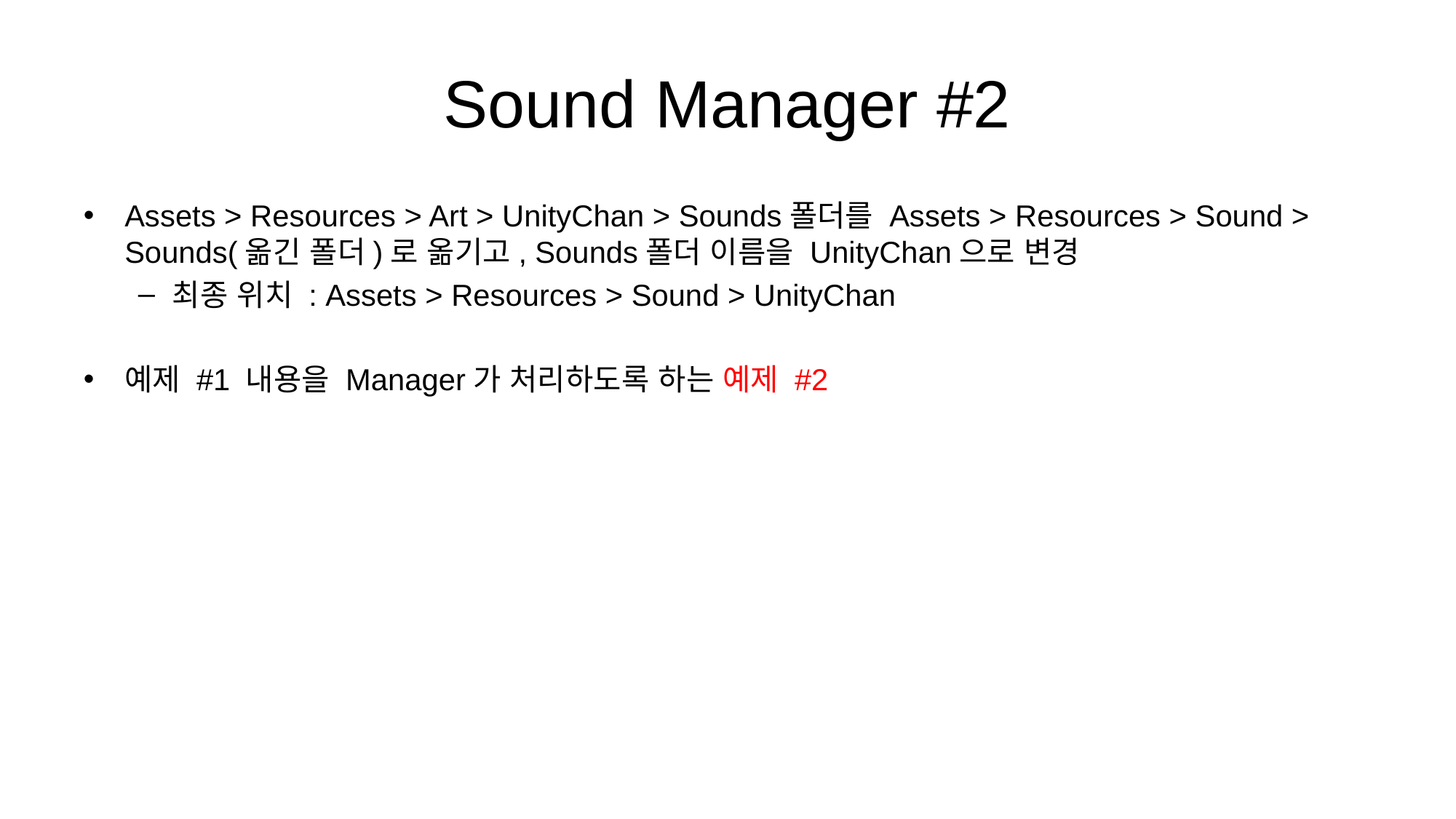

# Sound Manager #2
Assets > Resources > Art > UnityChan > Sounds폴더를 Assets > Resources > Sound > Sounds(옮긴 폴더)로 옮기고, Sounds폴더 이름을 UnityChan으로 변경
최종 위치 : Assets > Resources > Sound > UnityChan

예제 #1 내용을 Manager가 처리하도록 하는 예제 #2